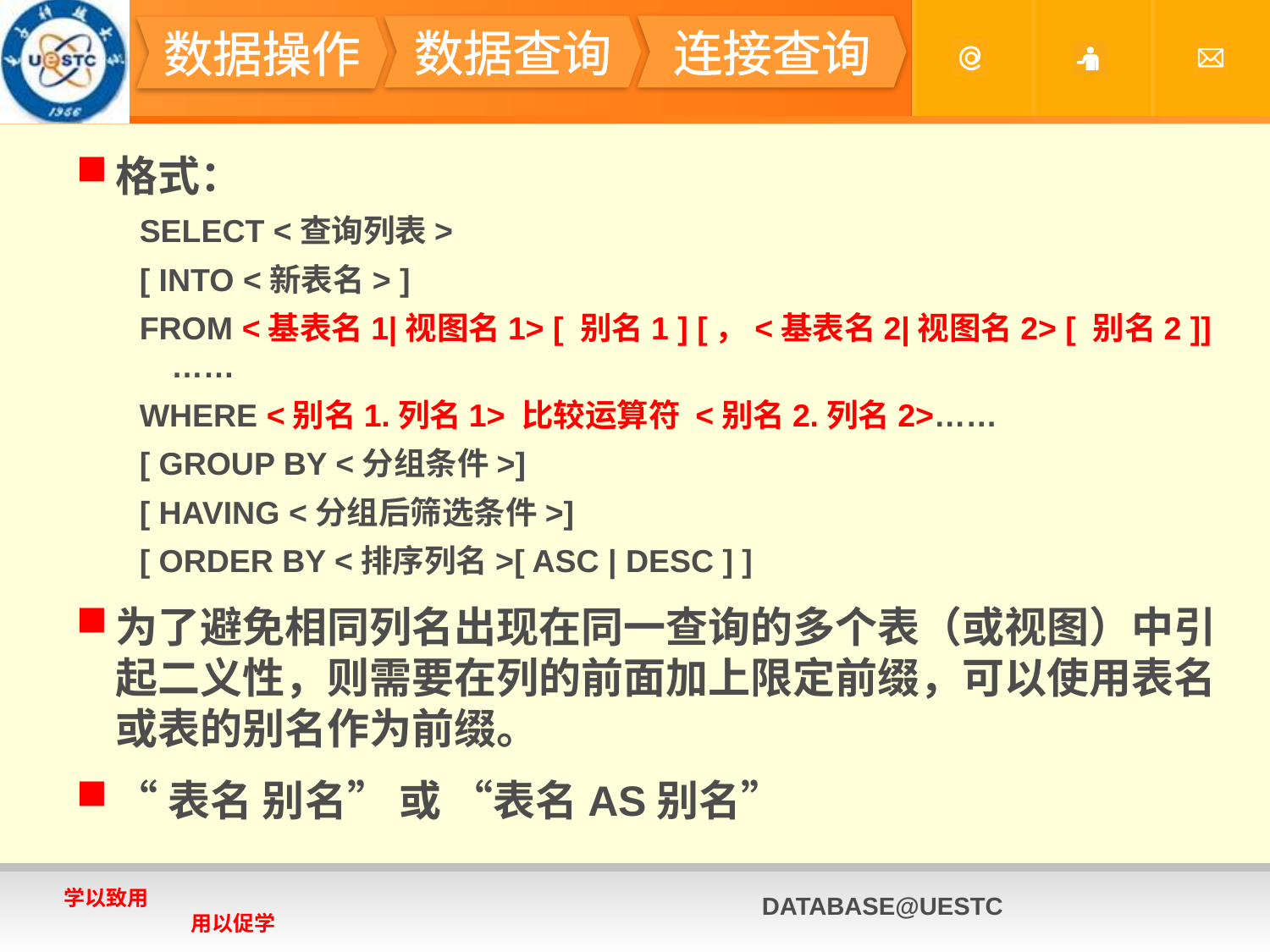

#
数据查询
连接查询
数据操作
格式：
SELECT <查询列表>
[ INTO <新表名> ]
FROM <基表名1|视图名1> [ 别名1 ] [，<基表名2|视图名2> [ 别名2 ]] ……
WHERE <别名1.列名1> 比较运算符 <别名2.列名2>……
[ GROUP BY <分组条件>]
[ HAVING <分组后筛选条件>]
[ ORDER BY <排序列名>[ ASC | DESC ] ]
为了避免相同列名出现在同一查询的多个表（或视图）中引起二义性，则需要在列的前面加上限定前缀，可以使用表名或表的别名作为前缀。
“表名 别名” 或 “表名AS别名”